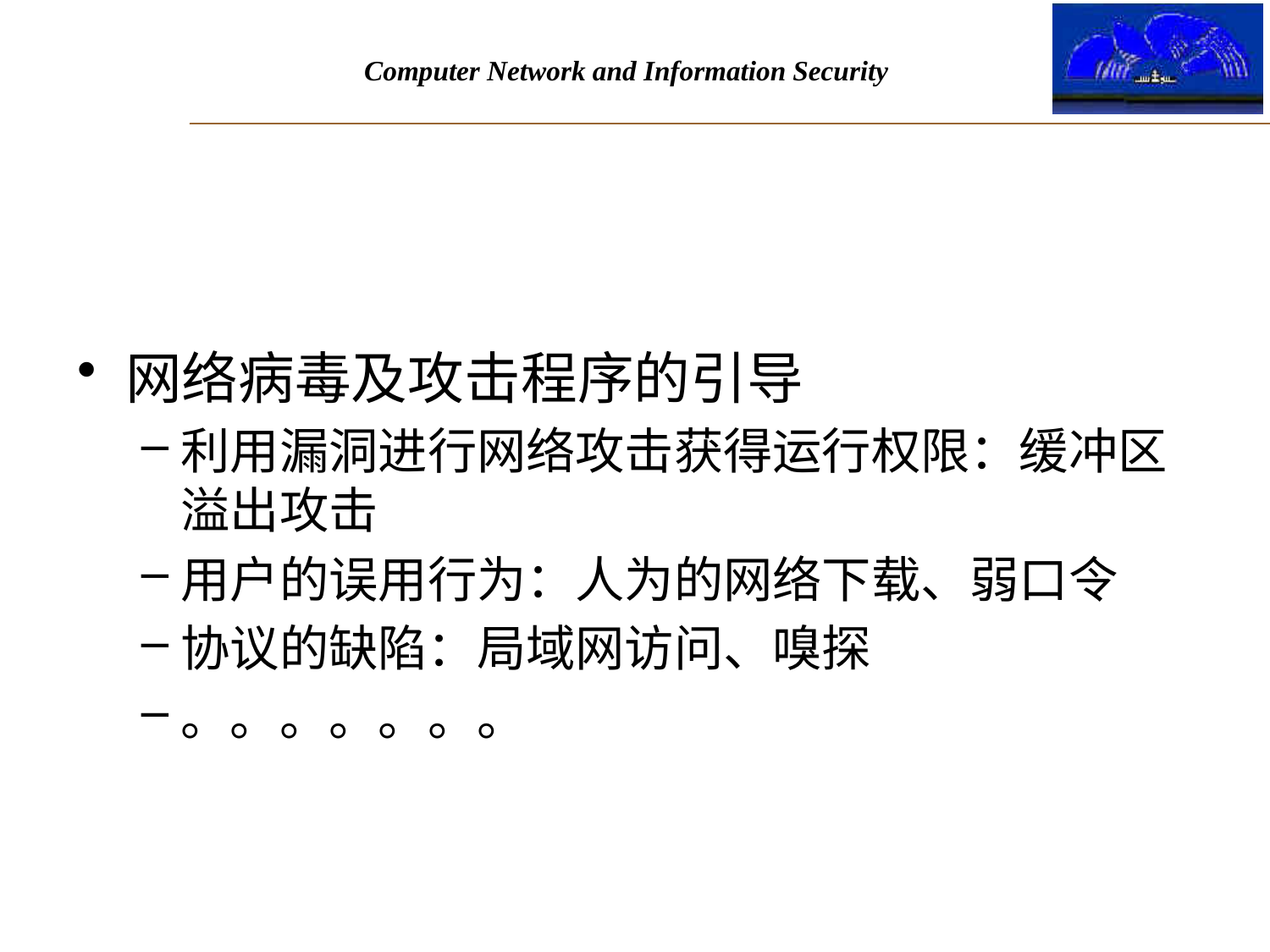

#
网络病毒及攻击程序的引导
利用漏洞进行网络攻击获得运行权限：缓冲区溢出攻击
用户的误用行为：人为的网络下载、弱口令
协议的缺陷：局域网访问、嗅探
。。。。。。。